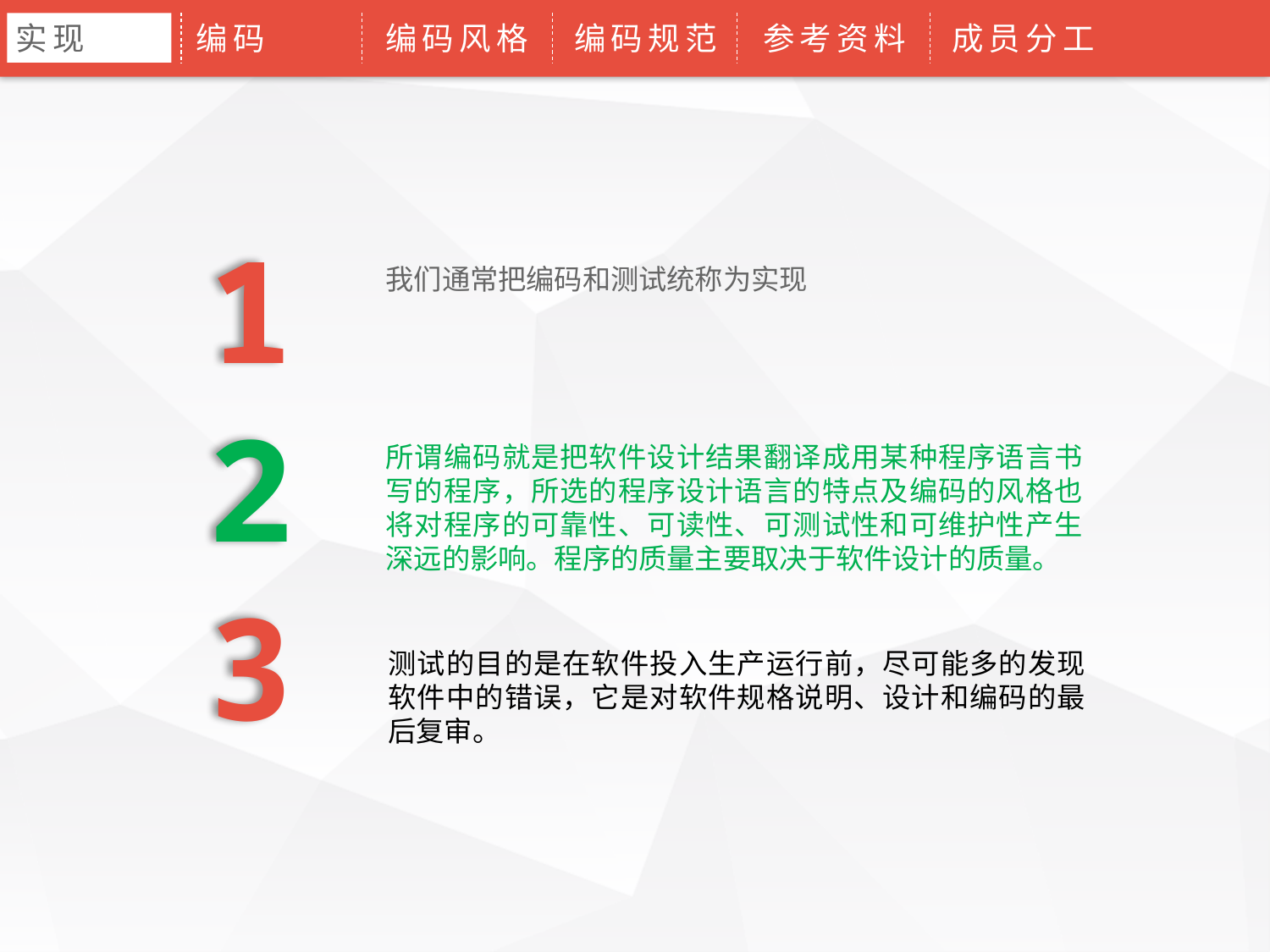

实现
编码
编码风格
编码规范
参考资料
成员分工

1
我们通常把编码和测试统称为实现
2
所谓编码就是把软件设计结果翻译成用某种程序语言书写的程序，所选的程序设计语言的特点及编码的风格也将对程序的可靠性、可读性、可测试性和可维护性产生深远的影响。程序的质量主要取决于软件设计的质量。
3
测试的目的是在软件投入生产运行前，尽可能多的发现软件中的错误，它是对软件规格说明、设计和编码的最后复审。